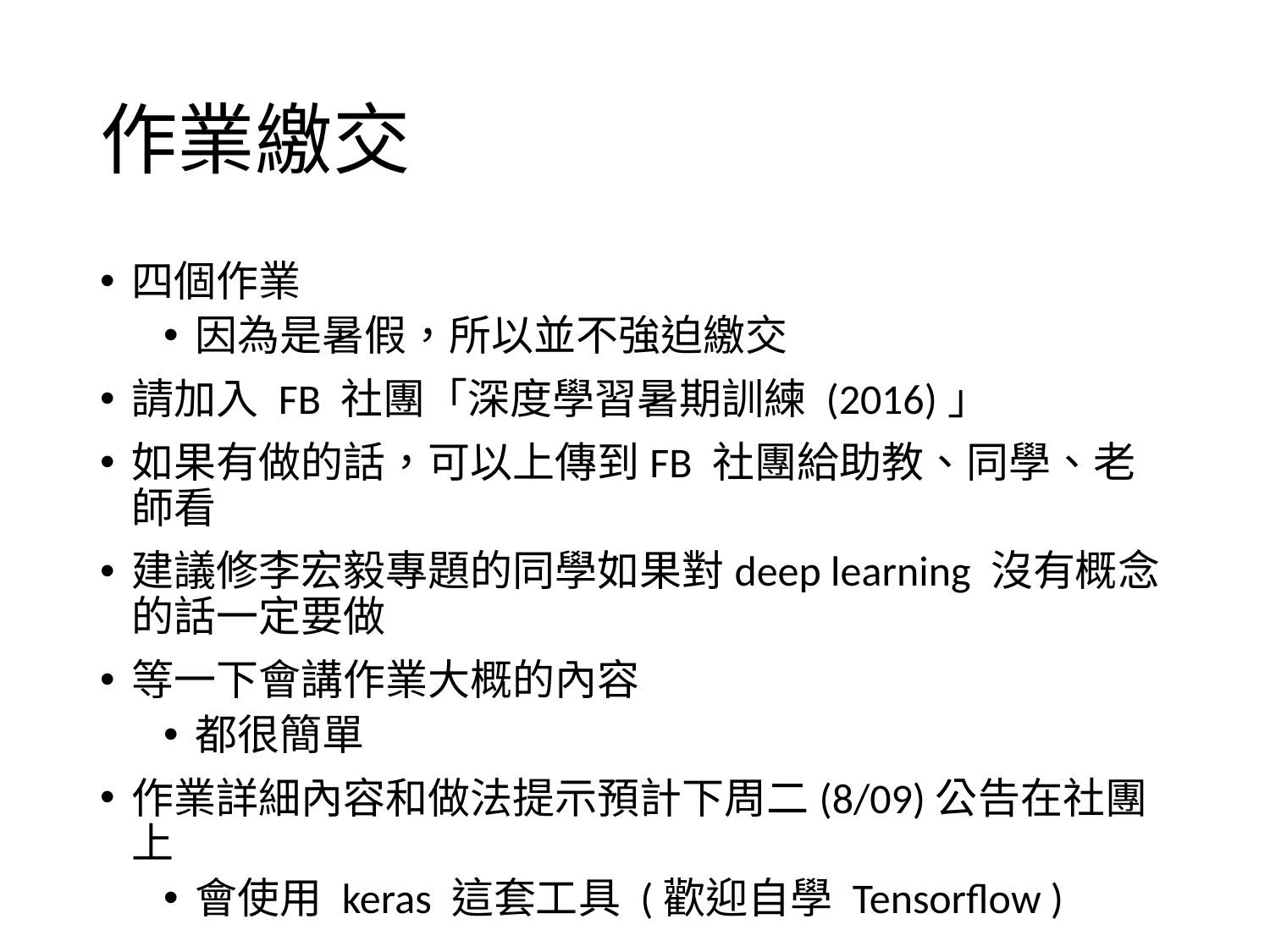

# 作業繳交
四個作業
因為是暑假，所以並不強迫繳交
請加入 FB 社團「深度學習暑期訓練 (2016)」
如果有做的話，可以上傳到FB 社團給助教、同學、老師看
建議修李宏毅專題的同學如果對deep learning 沒有概念的話一定要做
等一下會講作業大概的內容
都很簡單
作業詳細內容和做法提示預計下周二(8/09)公告在社團上
會使用 keras 這套工具 (歡迎自學 Tensorflow )